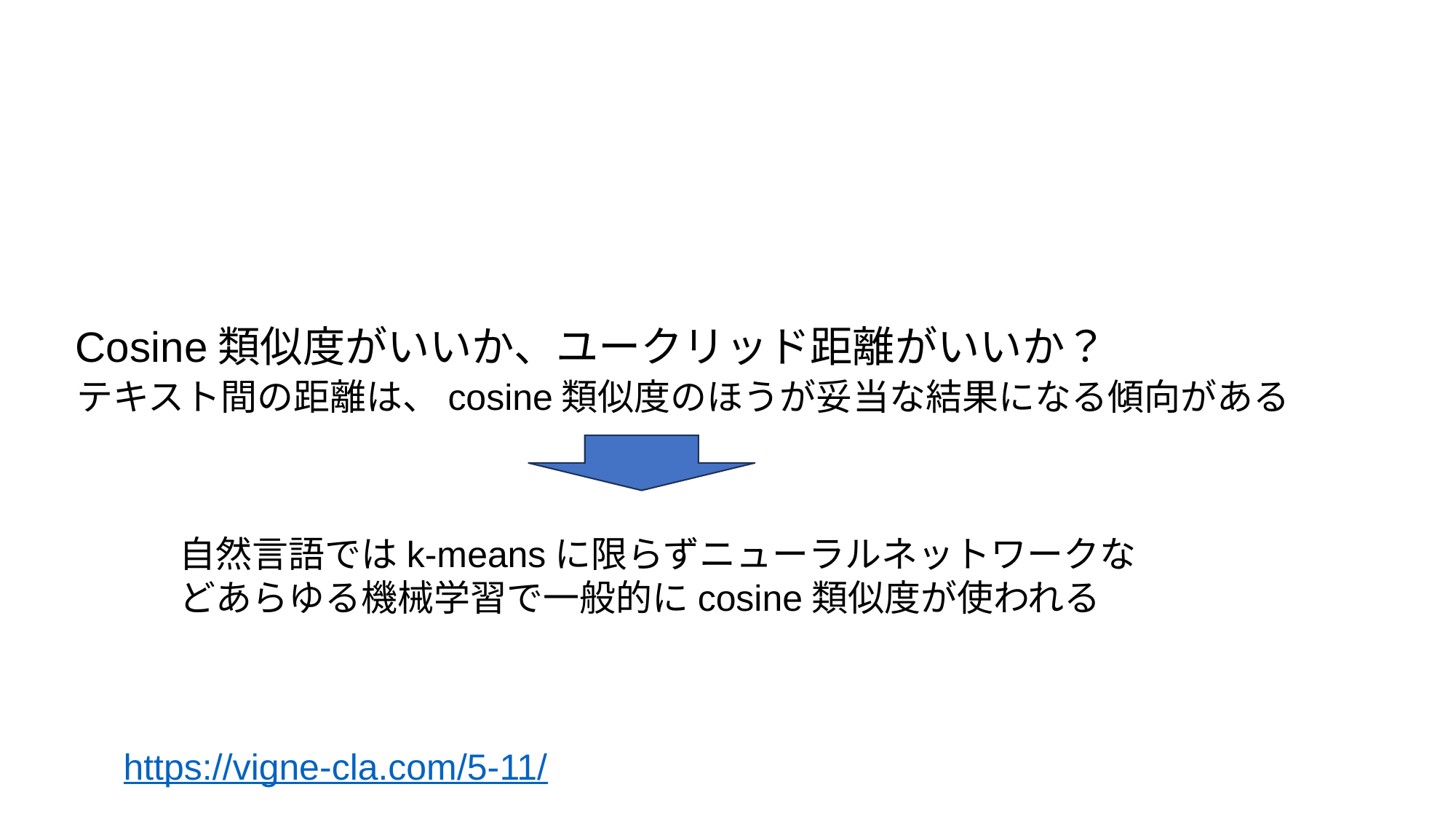

Cosine類似度がいいか、ユークリッド距離がいいか？
テキスト間の距離は、cosine類似度のほうが妥当な結果になる傾向がある

自然言語ではk-meansに限らずニューラルネットワークなどあらゆる機械学習で一般的にcosine類似度が使われる
https://vigne-cla.com/5-11/